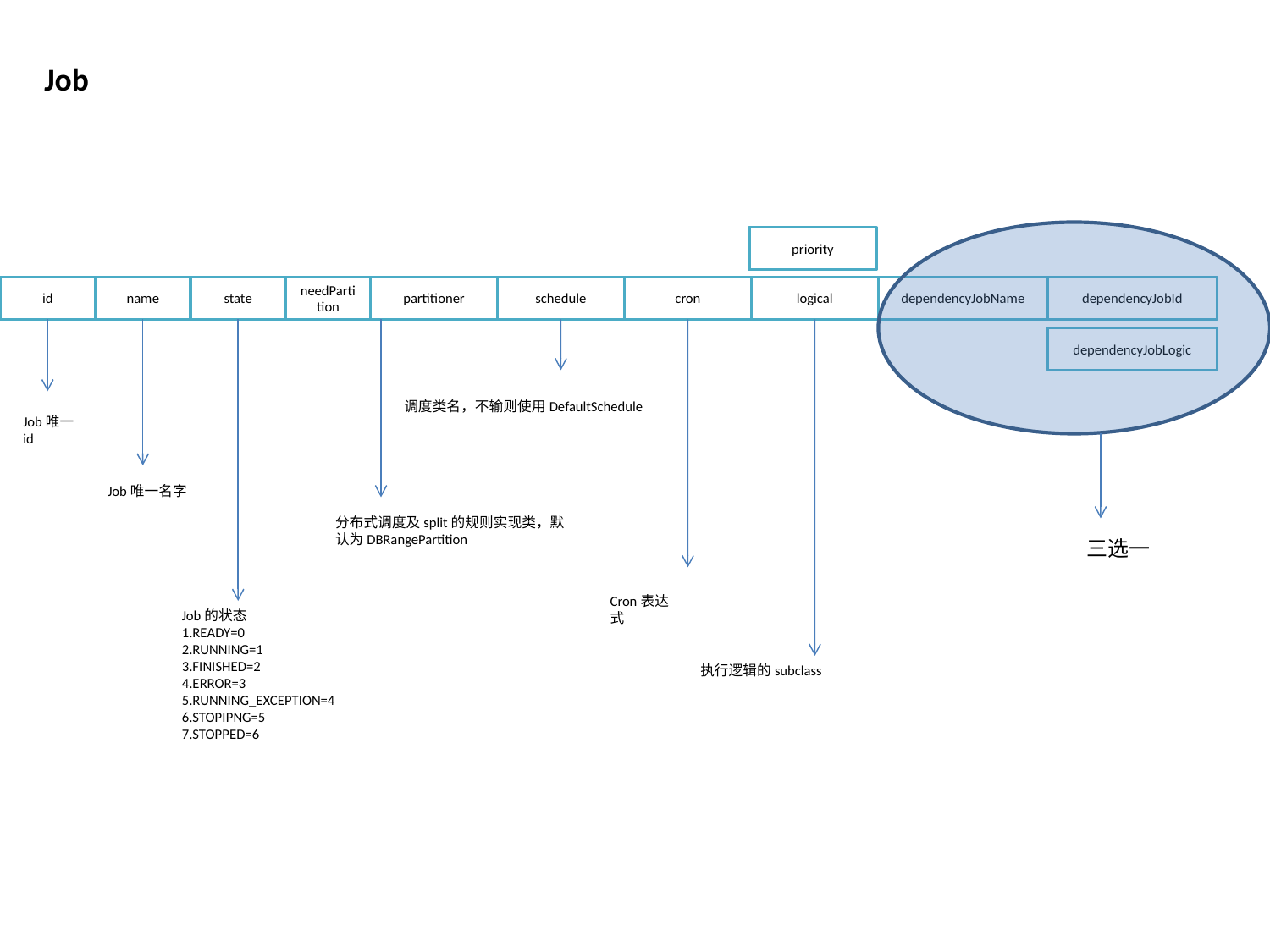

Job

priority
id
name
state
needPartition
partitioner
schedule
cron
logical
dependencyJobName
dependencyJobId
dependencyJobLogic
调度类名，不输则使用DefaultSchedule
Job唯一id
Job唯一名字
分布式调度及split的规则实现类，默认为DBRangePartition
三选一
Cron表达式
Job的状态
1.READY=0
2.RUNNING=1
3.FINISHED=2
4.ERROR=3
5.RUNNING_EXCEPTION=4
6.STOPIPNG=5
7.STOPPED=6
执行逻辑的subclass